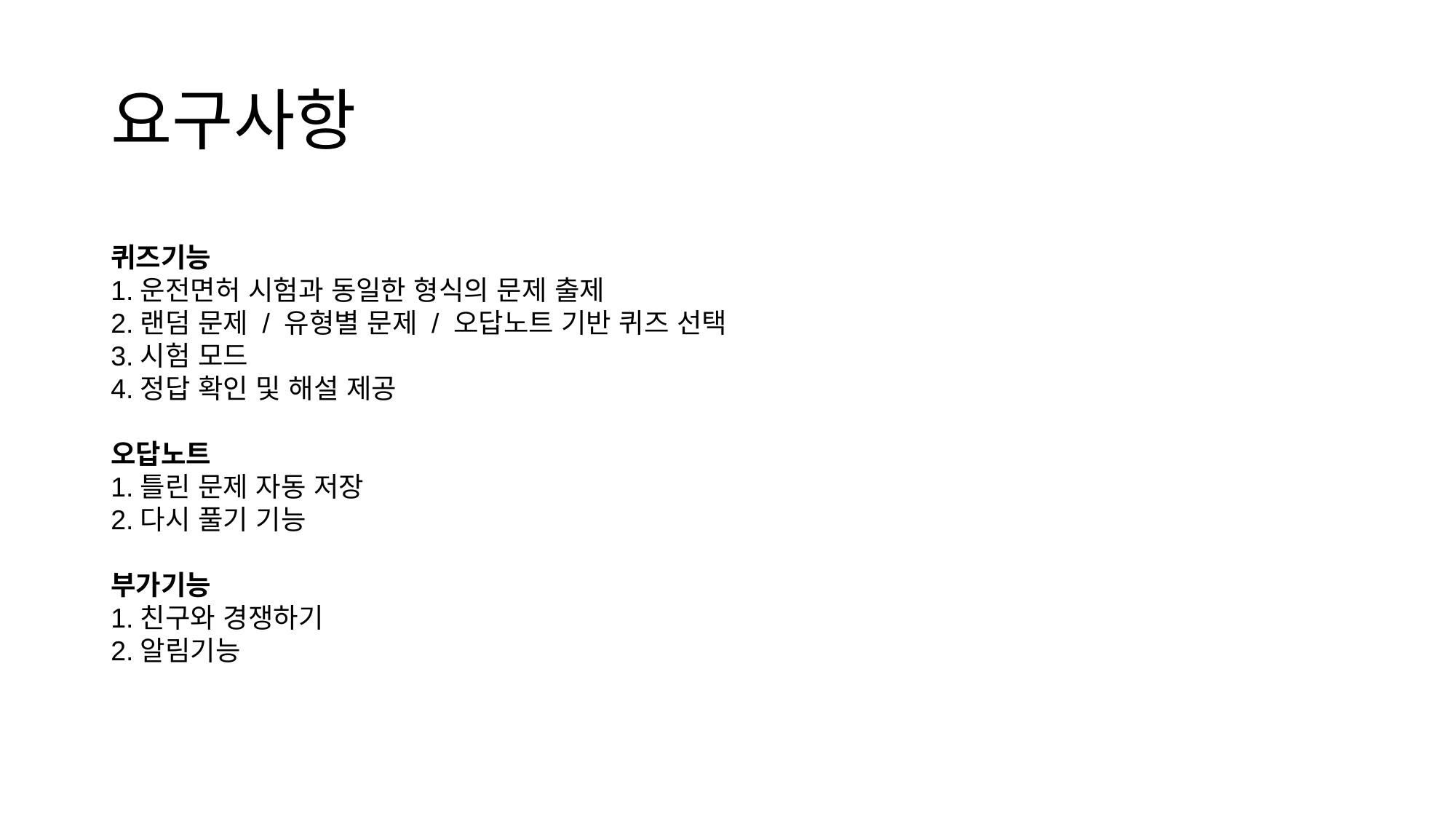

# 요구사항
퀴즈기능
1.운전면허 시험과 동일한 형식의 문제 출제
2.랜덤 문제 / 유형별 문제 / 오답노트 기반 퀴즈 선택
3.시험 모드
4.정답 확인 및 해설 제공

오답노트
1.틀린 문제 자동 저장
2.다시 풀기 기능

부가기능
1.친구와 경쟁하기
2.알림기능